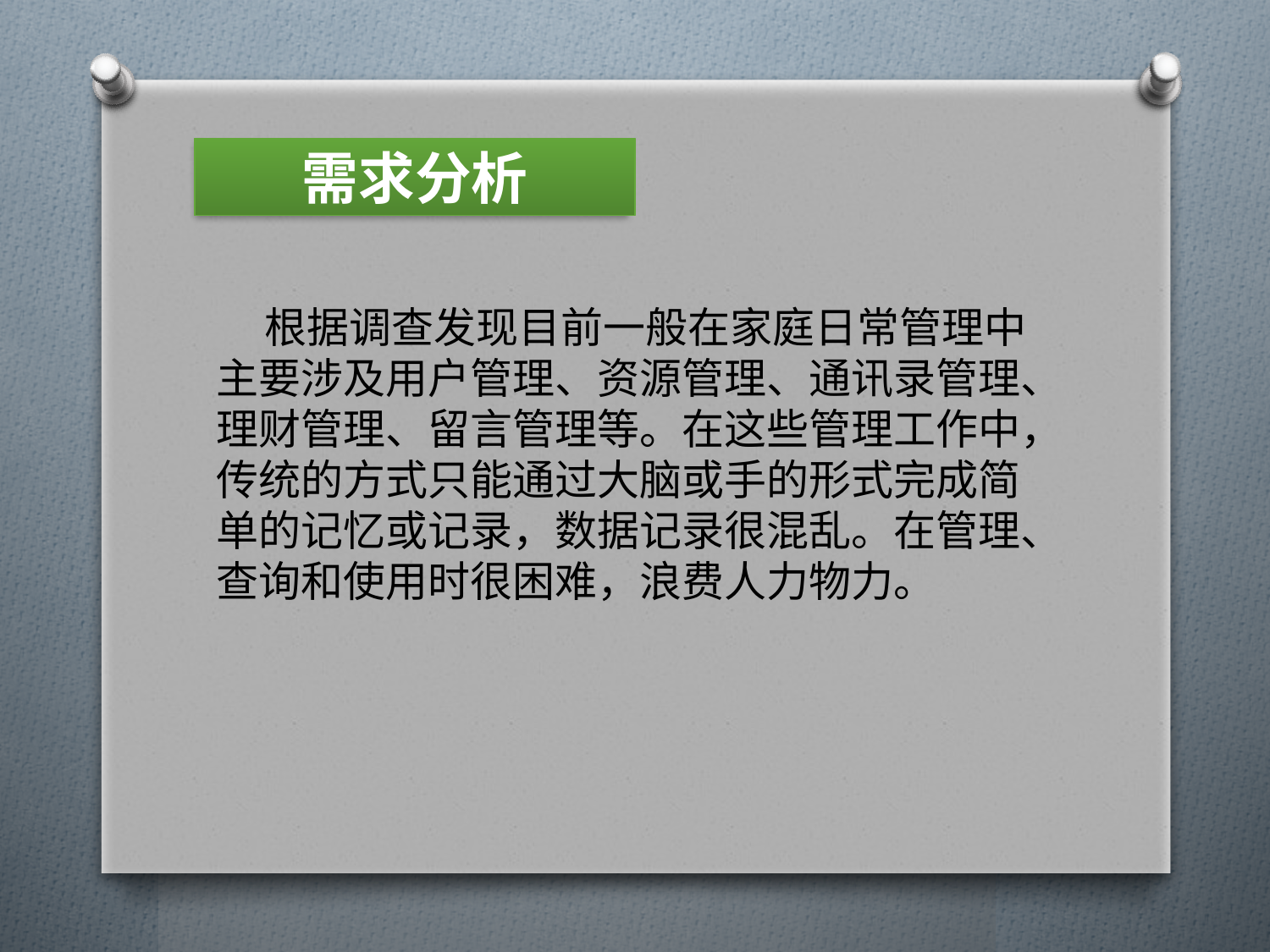

需求分析
    根据调查发现目前一般在家庭日常管理中主要涉及用户管理、资源管理、通讯录管理、理财管理、留言管理等。在这些管理工作中，传统的方式只能通过大脑或手的形式完成简单的记忆或记录，数据记录很混乱。在管理、查询和使用时很困难，浪费人力物力。